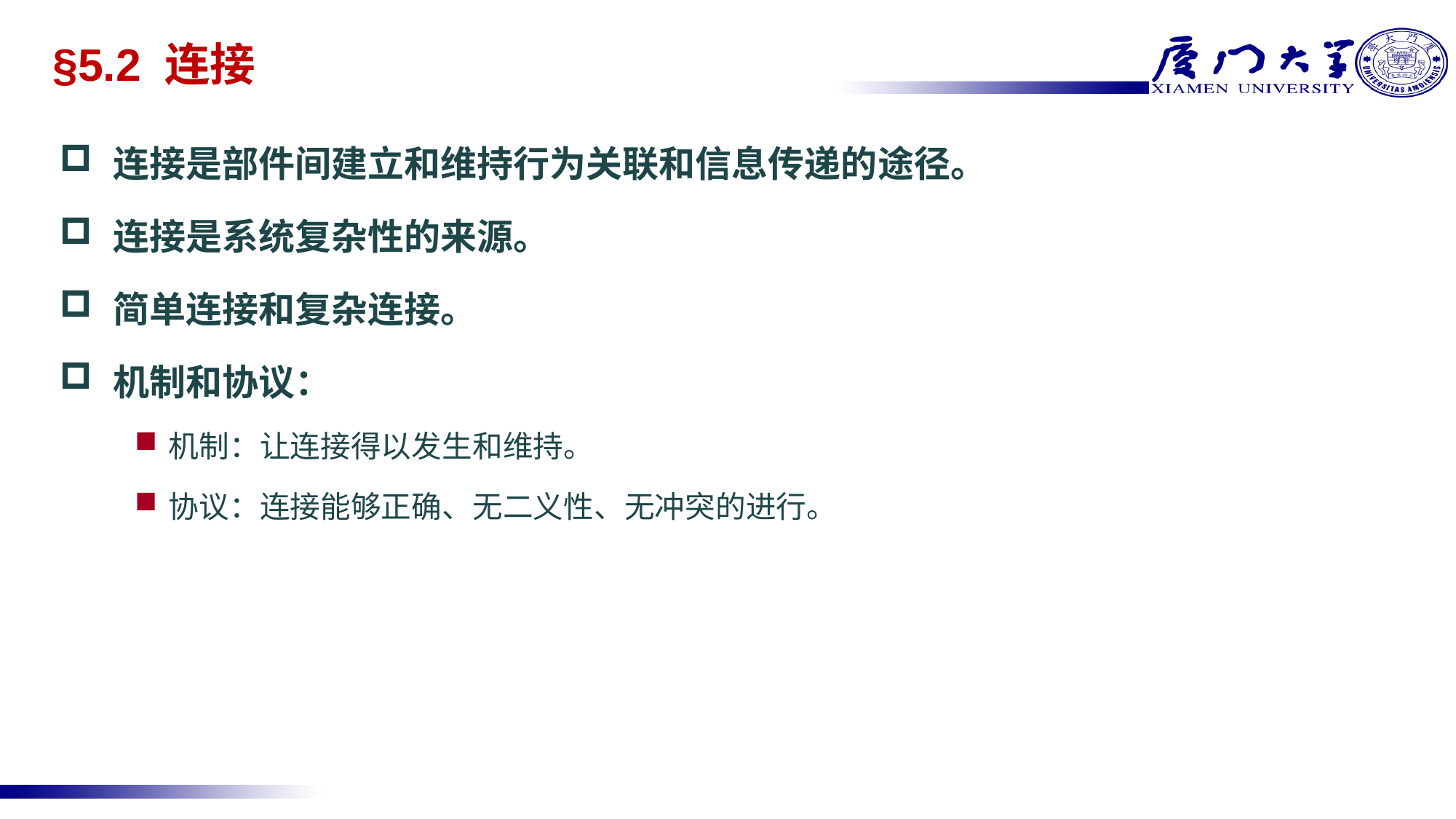

# §5.2 连接
连接是部件间建立和维持行为关联和信息传递的途径。
连接是系统复杂性的来源。
简单连接和复杂连接。
机制和协议：
机制：让连接得以发生和维持。
协议：连接能够正确、无二义性、无冲突的进行。